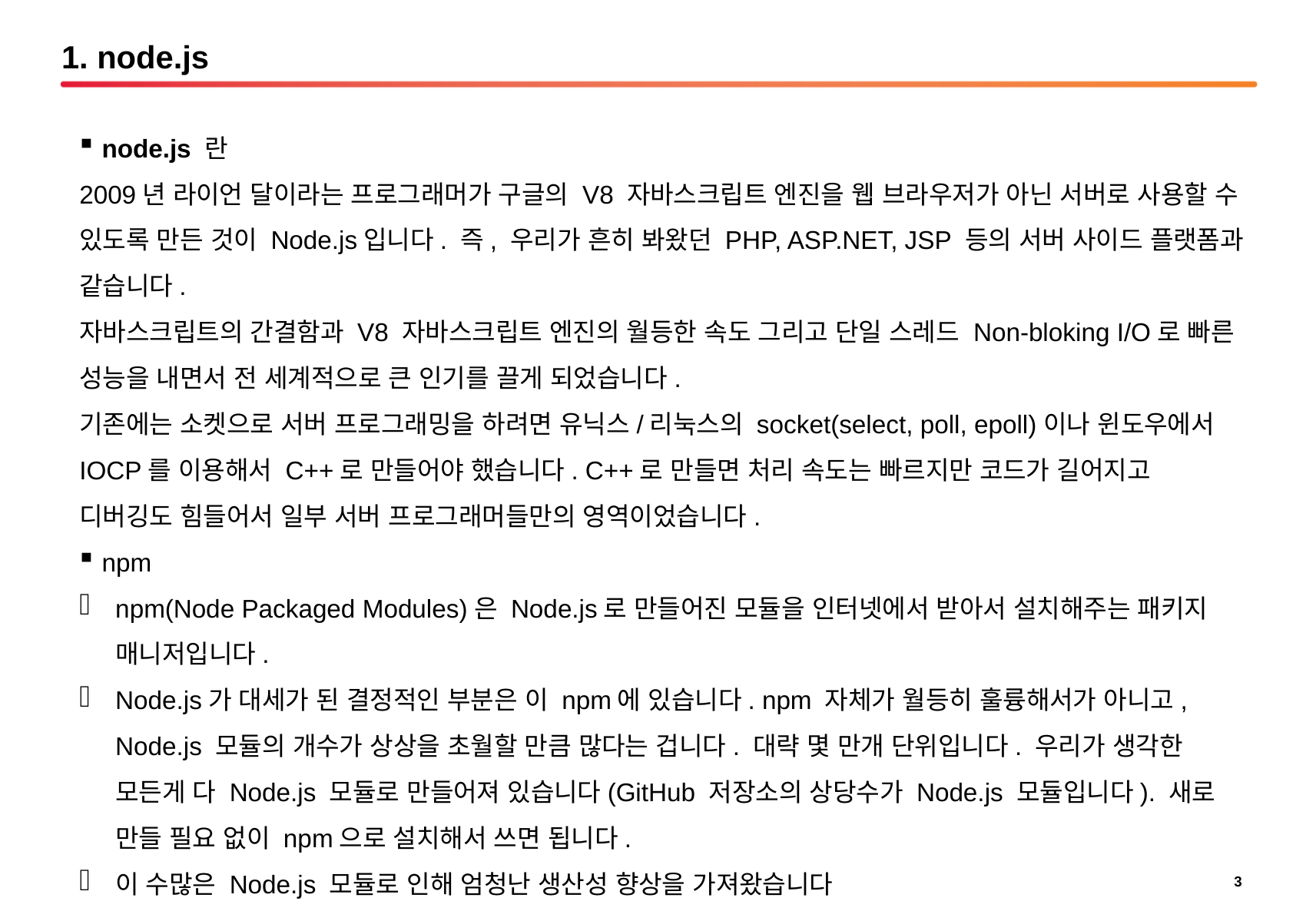

# 1. node.js
node.js 란
2009년 라이언 달이라는 프로그래머가 구글의 V8 자바스크립트 엔진을 웹 브라우저가 아닌 서버로 사용할 수 있도록 만든 것이 Node.js입니다. 즉, 우리가 흔히 봐왔던 PHP, ASP.NET, JSP 등의 서버 사이드 플랫폼과 같습니다.
자바스크립트의 간결함과 V8 자바스크립트 엔진의 월등한 속도 그리고 단일 스레드 Non-bloking I/O로 빠른 성능을 내면서 전 세계적으로 큰 인기를 끌게 되었습니다.
기존에는 소켓으로 서버 프로그래밍을 하려면 유닉스/리눅스의 socket(select, poll, epoll)이나 윈도우에서 IOCP를 이용해서 C++로 만들어야 했습니다. C++로 만들면 처리 속도는 빠르지만 코드가 길어지고 디버깅도 힘들어서 일부 서버 프로그래머들만의 영역이었습니다.
npm
npm(Node Packaged Modules)은 Node.js로 만들어진 모듈을 인터넷에서 받아서 설치해주는 패키지 매니저입니다.
Node.js가 대세가 된 결정적인 부분은 이 npm에 있습니다. npm 자체가 월등히 훌륭해서가 아니고, Node.js 모듈의 개수가 상상을 초월할 만큼 많다는 겁니다. 대략 몇 만개 단위입니다. 우리가 생각한 모든게 다 Node.js 모듈로 만들어져 있습니다(GitHub 저장소의 상당수가 Node.js 모듈입니다). 새로 만들 필요 없이 npm으로 설치해서 쓰면 됩니다.
이 수많은 Node.js 모듈로 인해 엄청난 생산성 향상을 가져왔습니다